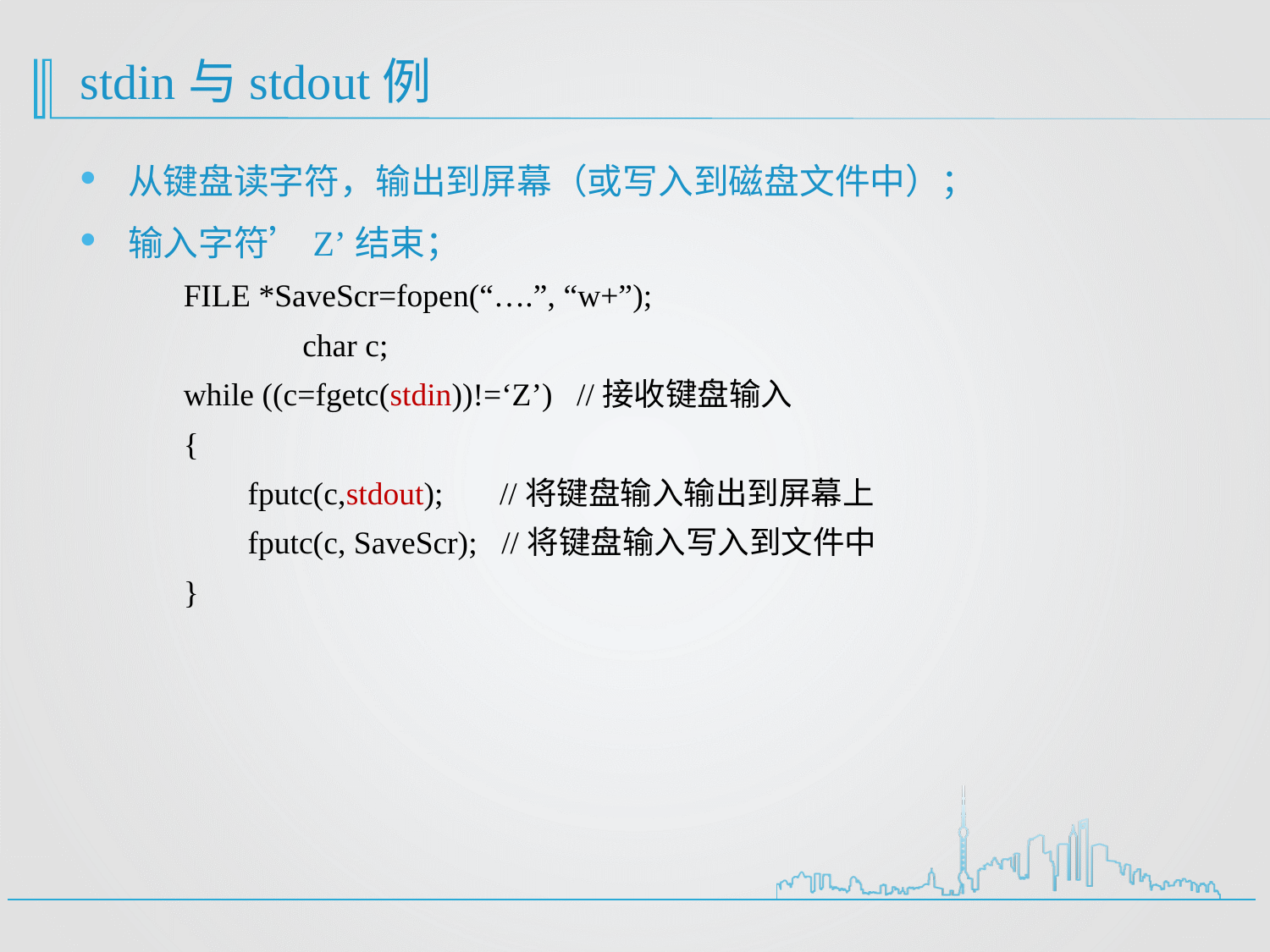

# stdin与stdout例
从键盘读字符，输出到屏幕（或写入到磁盘文件中）；
输入字符’Z’结束；
  FILE *SaveScr=fopen(“….”, “w+”);
	 char c;
  while ((c=fgetc(stdin))!=‘Z’)   //接收键盘输入
  {
          fputc(c,stdout);       //将键盘输入输出到屏幕上
          fputc(c, SaveScr);   //将键盘输入写入到文件中
  }